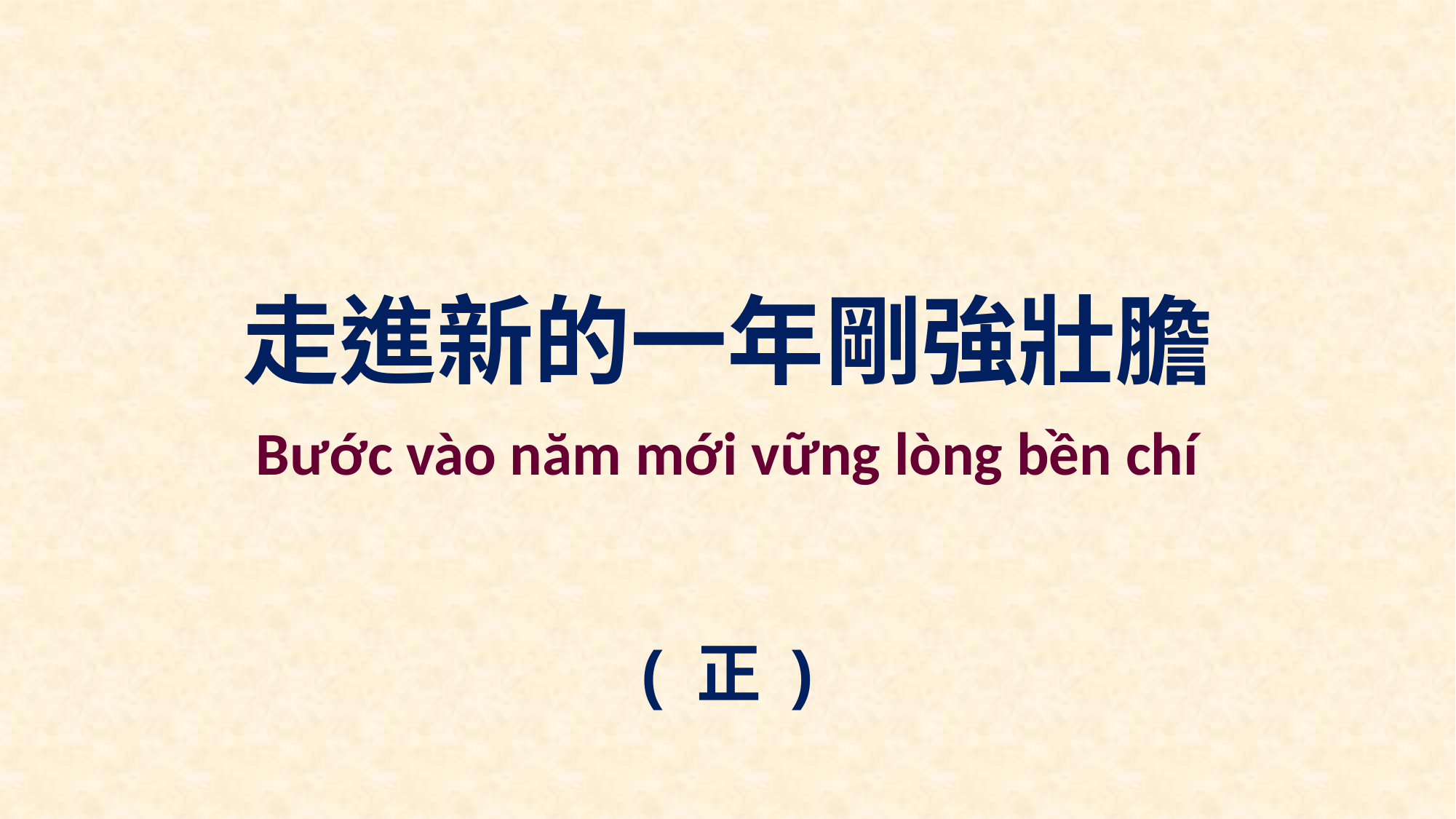

走進新的一年剛強壯膽
Bước vào năm mới vững lòng bền chí
( 正 )